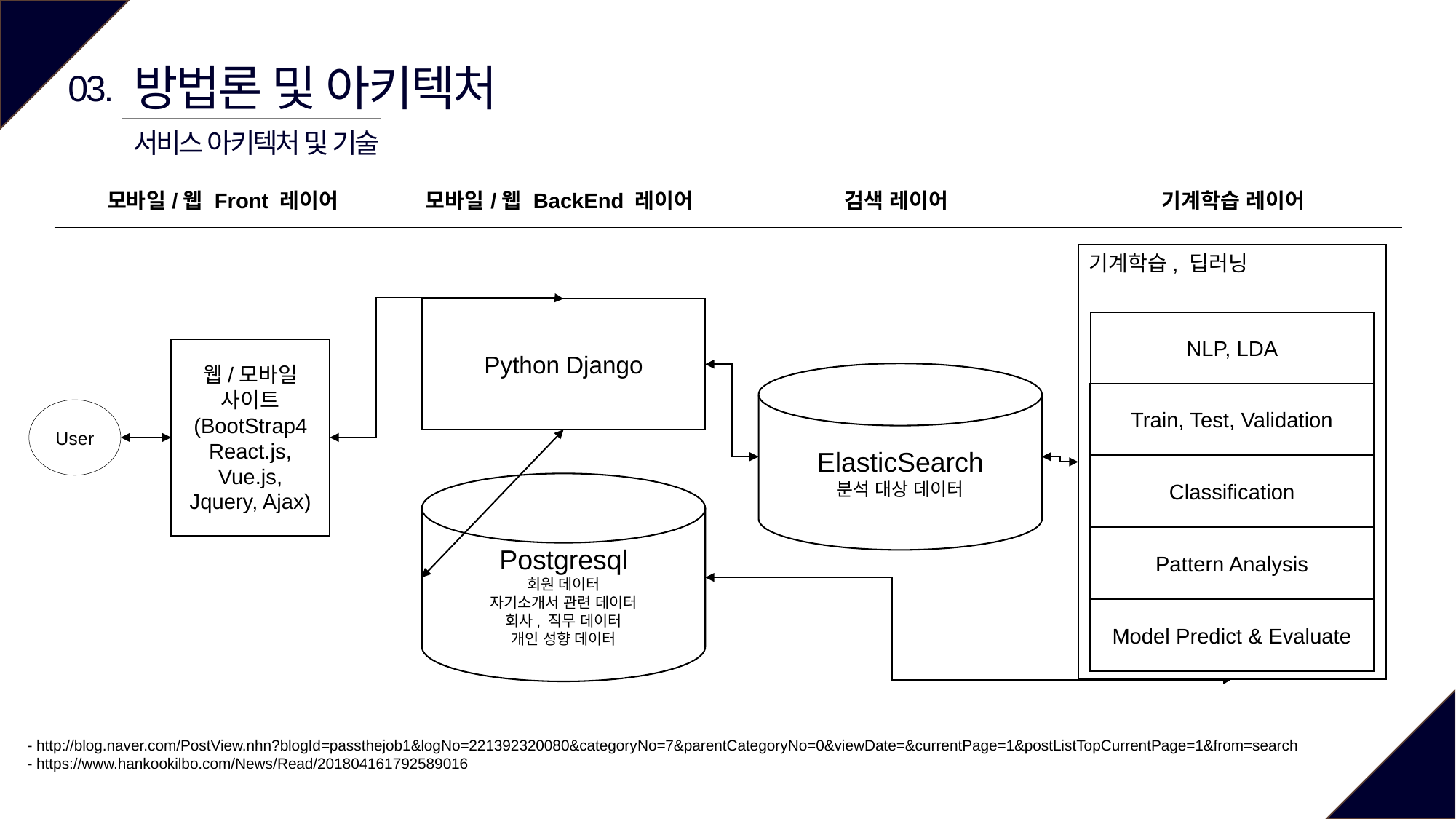

방법론 및 아키텍처
03.
서비스 아키텍처 및 기술
| 모바일/웹 Front 레이어 | 모바일/웹 BackEnd 레이어 | 검색 레이어 | 기계학습 레이어 |
| --- | --- | --- | --- |
|  |  |  |  |
기계학습, 딥러닝
Python Django
NLP, LDA
Train, Test, Validation
Classification
Pattern Analysis
Model Predict & Evaluate
웹/모바일
사이트
(BootStrap4
React.js, Vue.js, Jquery, Ajax)
ElasticSearch
분석 대상 데이터
User
Postgresql
회원 데이터
자기소개서 관련 데이터
회사, 직무 데이터
개인 성향 데이터
- http://blog.naver.com/PostView.nhn?blogId=passthejob1&logNo=221392320080&categoryNo=7&parentCategoryNo=0&viewDate=&currentPage=1&postListTopCurrentPage=1&from=search
- https://www.hankookilbo.com/News/Read/201804161792589016